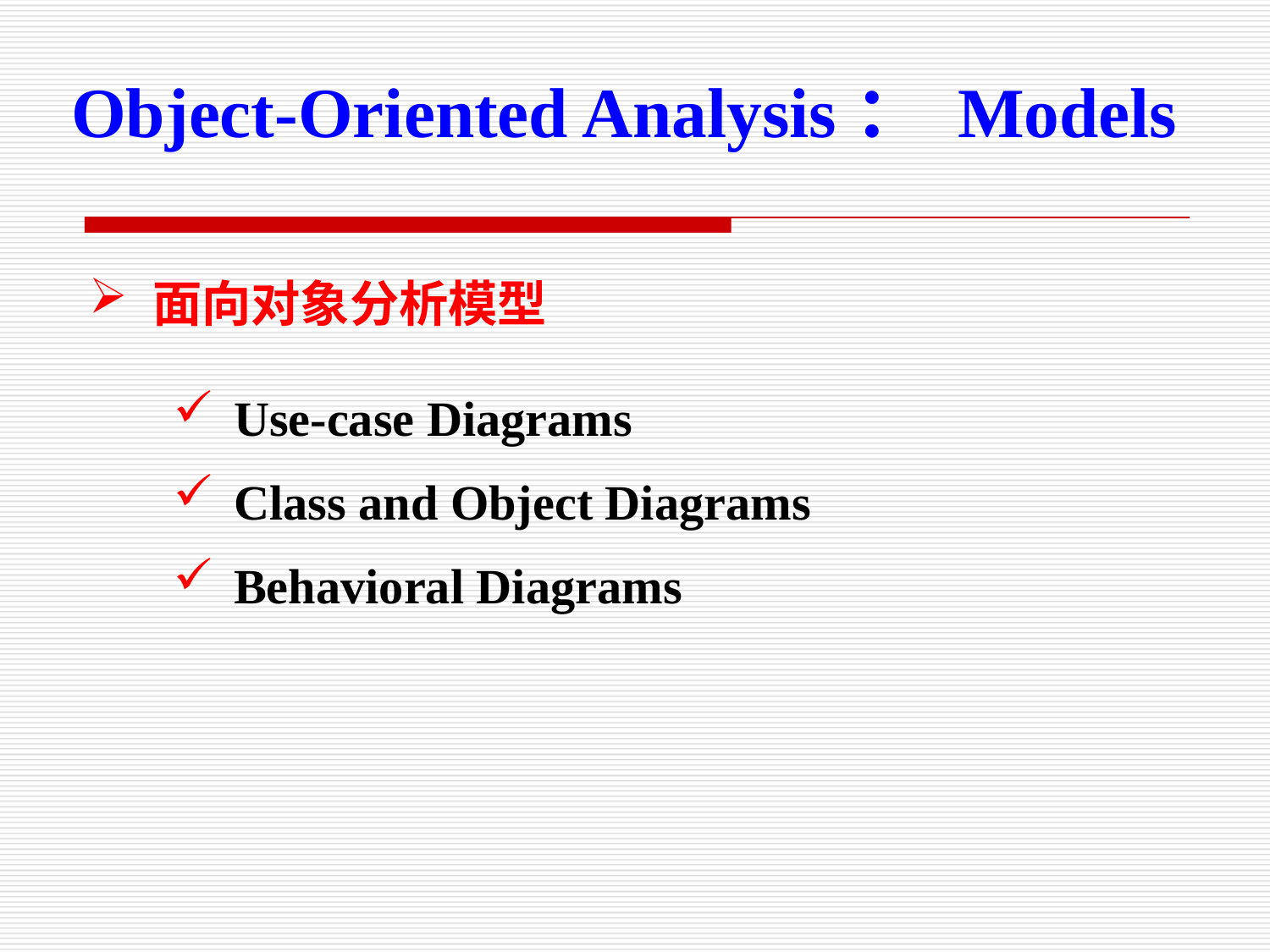

Object-Oriented Analysis： Models
面向对象分析模型
Use-case Diagrams
Class and Object Diagrams
Behavioral Diagrams